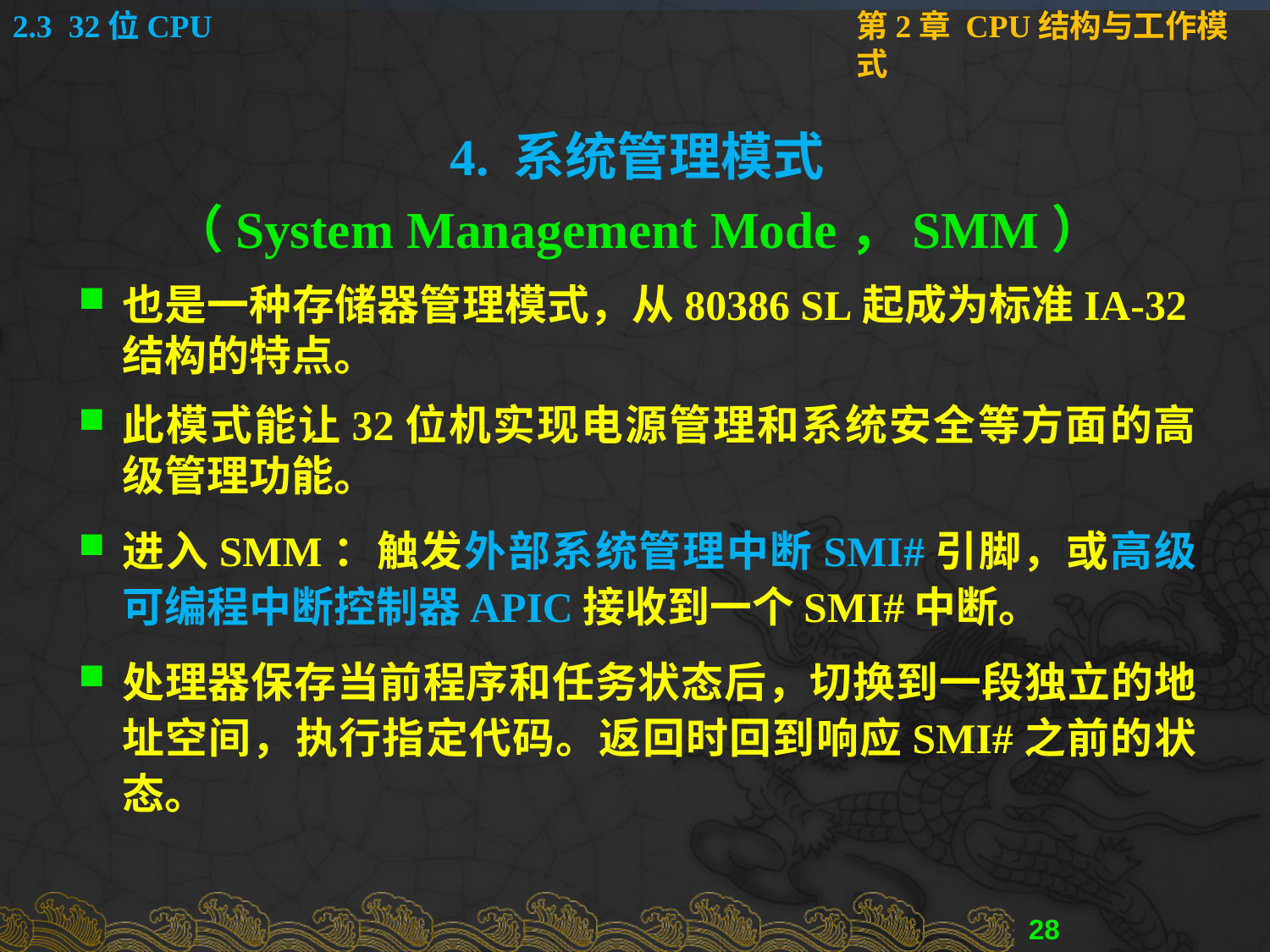

4. 系统管理模式
（System Management Mode，SMM）
也是一种存储器管理模式，从80386 SL起成为标准IA-32结构的特点。
此模式能让32位机实现电源管理和系统安全等方面的高级管理功能。
进入SMM：触发外部系统管理中断SMI#引脚，或高级可编程中断控制器APIC接收到一个SMI#中断。
处理器保存当前程序和任务状态后，切换到一段独立的地址空间，执行指定代码。返回时回到响应SMI#之前的状态。